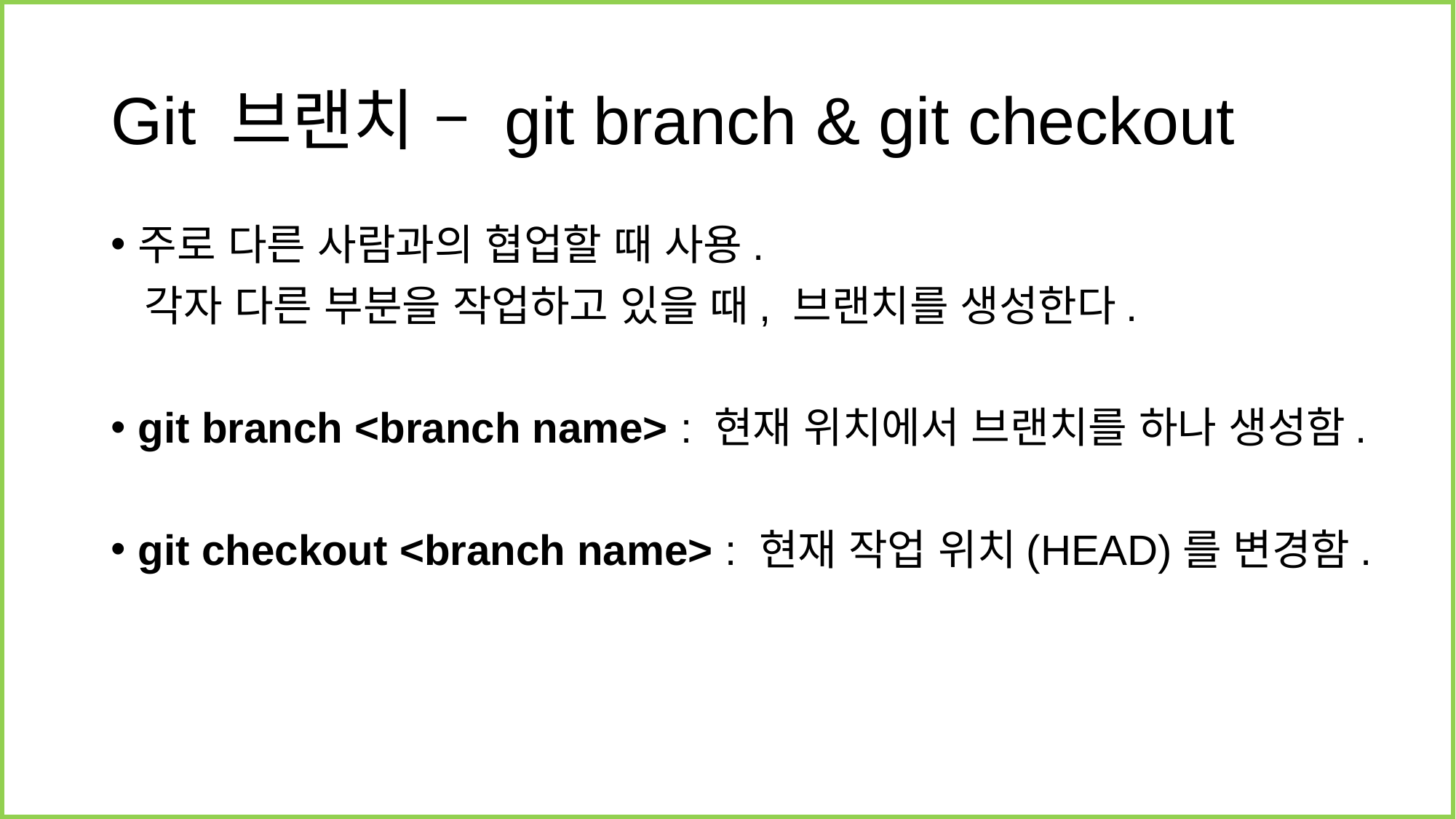

# Git 브랜치 – git branch & git checkout
주로 다른 사람과의 협업할 때 사용.
  각자 다른 부분을 작업하고 있을 때, 브랜치를 생성한다.

git branch <branch name> : 현재 위치에서 브랜치를 하나 생성함.

git checkout <branch name> : 현재 작업 위치(HEAD)를 변경함.